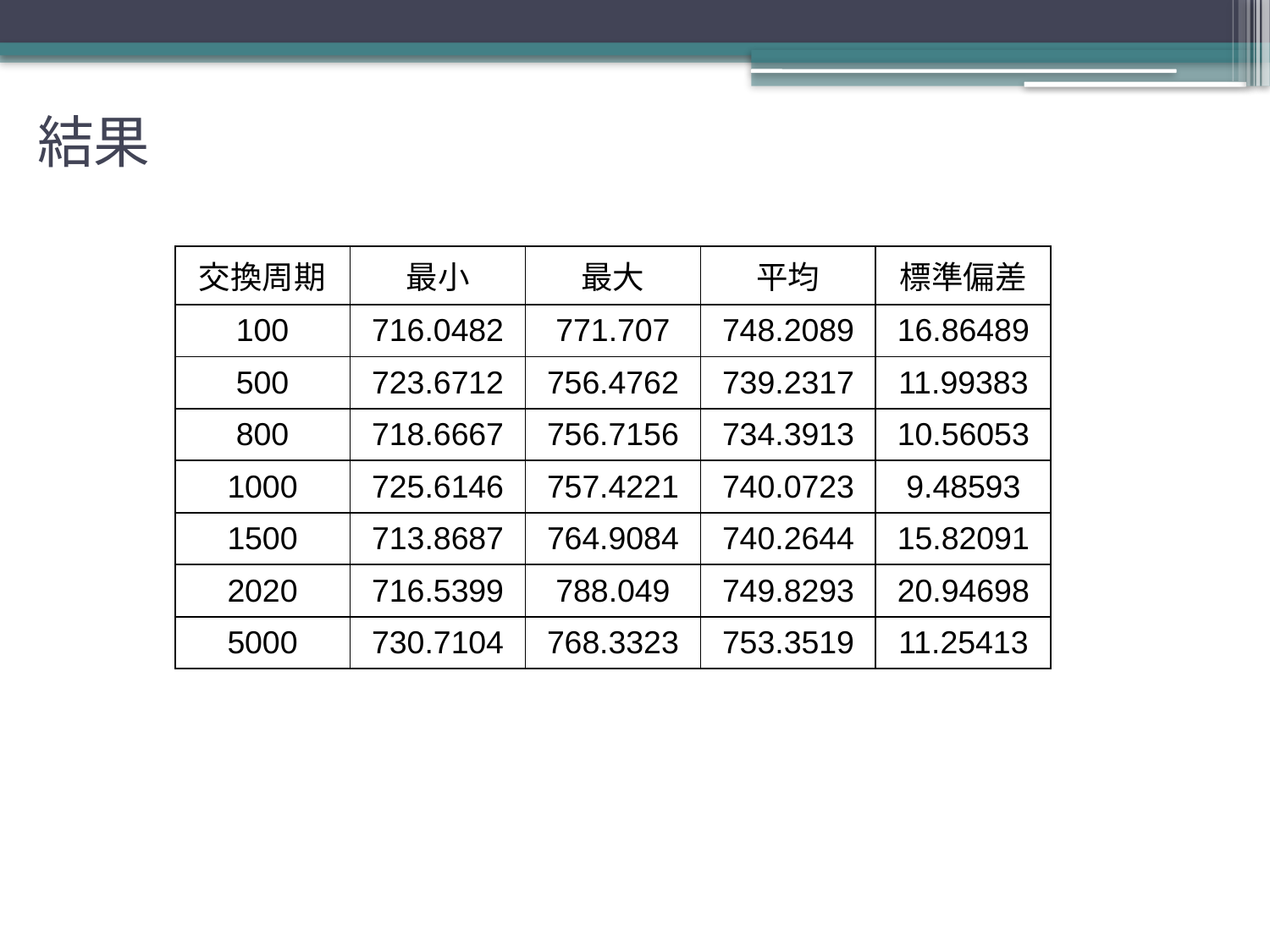

# 結果

| 交換周期 | 最小 | 最大 | 平均 | 標準偏差 |
| --- | --- | --- | --- | --- |
| 100 | 716.0482 | 771.707 | 748.2089 | 16.86489 |
| 500 | 723.6712 | 756.4762 | 739.2317 | 11.99383 |
| 800 | 718.6667 | 756.7156 | 734.3913 | 10.56053 |
| 1000 | 725.6146 | 757.4221 | 740.0723 | 9.48593 |
| 1500 | 713.8687 | 764.9084 | 740.2644 | 15.82091 |
| 2020 | 716.5399 | 788.049 | 749.8293 | 20.94698 |
| 5000 | 730.7104 | 768.3323 | 753.3519 | 11.25413 |